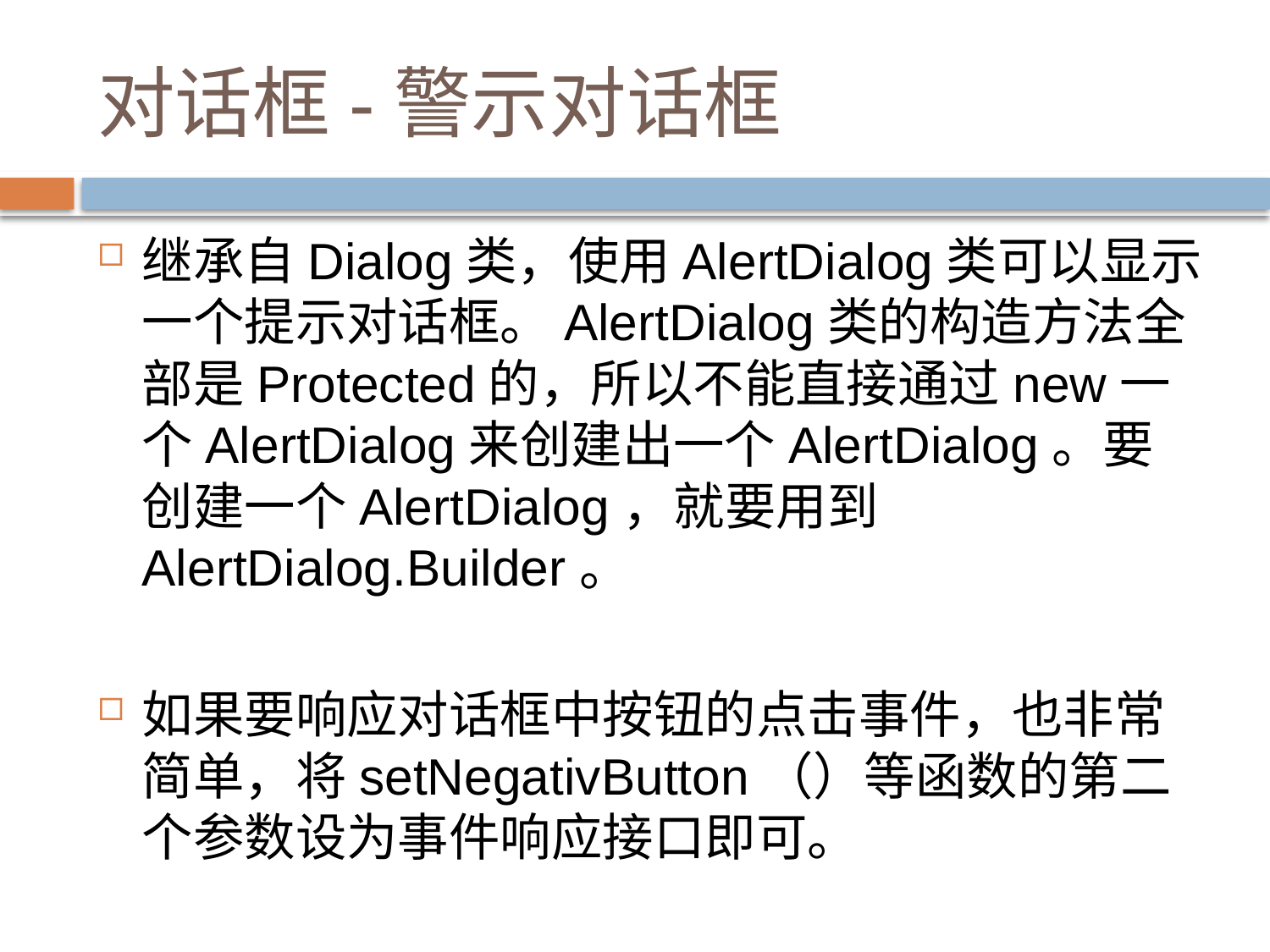

# 对话框-警示对话框
继承自Dialog类，使用AlertDialog类可以显示一个提示对话框。AlertDialog类的构造方法全部是Protected的，所以不能直接通过new一个AlertDialog来创建出一个AlertDialog。要创建一个AlertDialog，就要用到AlertDialog.Builder。

如果要响应对话框中按钮的点击事件，也非常简单，将setNegativButton（）等函数的第二个参数设为事件响应接口即可。